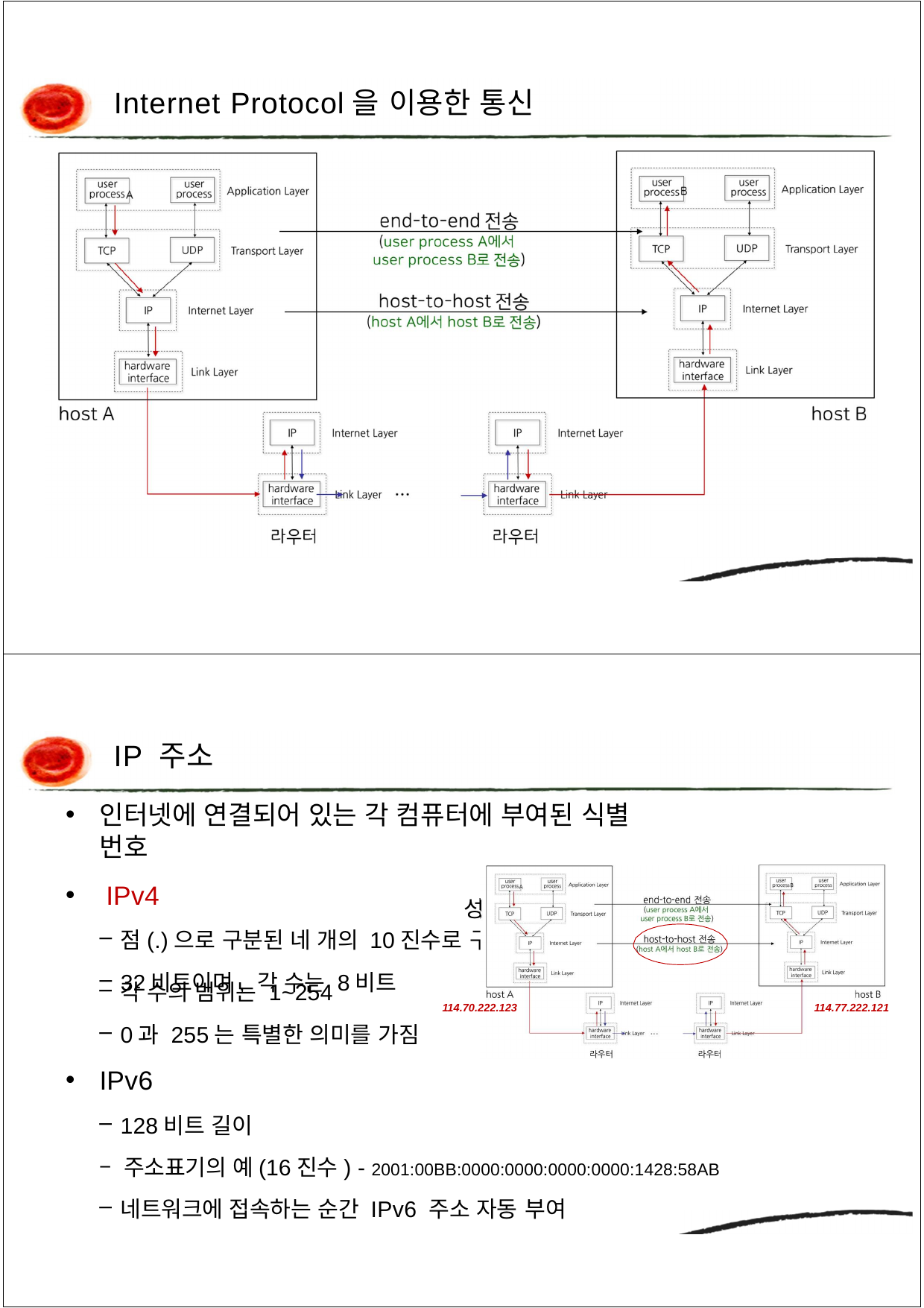

Internet Protocol을 이용한 통신

IP 주소
인터넷에 연결되어 있는 각 컴퓨터에 부여된 식별 번호
IPv4
점(.)으로 구분된 네 개의 10진수로 구
32비트이며, 각 수는 8비트

성

각 수의 범위는 1~254
0과 255는 특별한 의미를 가짐
IPv6
128비트 길이
– 주소표기의 예(16진수) - 2001:00BB:0000:0000:0000:0000:1428:58AB
네트워크에 접속하는 순간 IPv6 주소 자동 부여
114.70.222.123
114.77.222.121